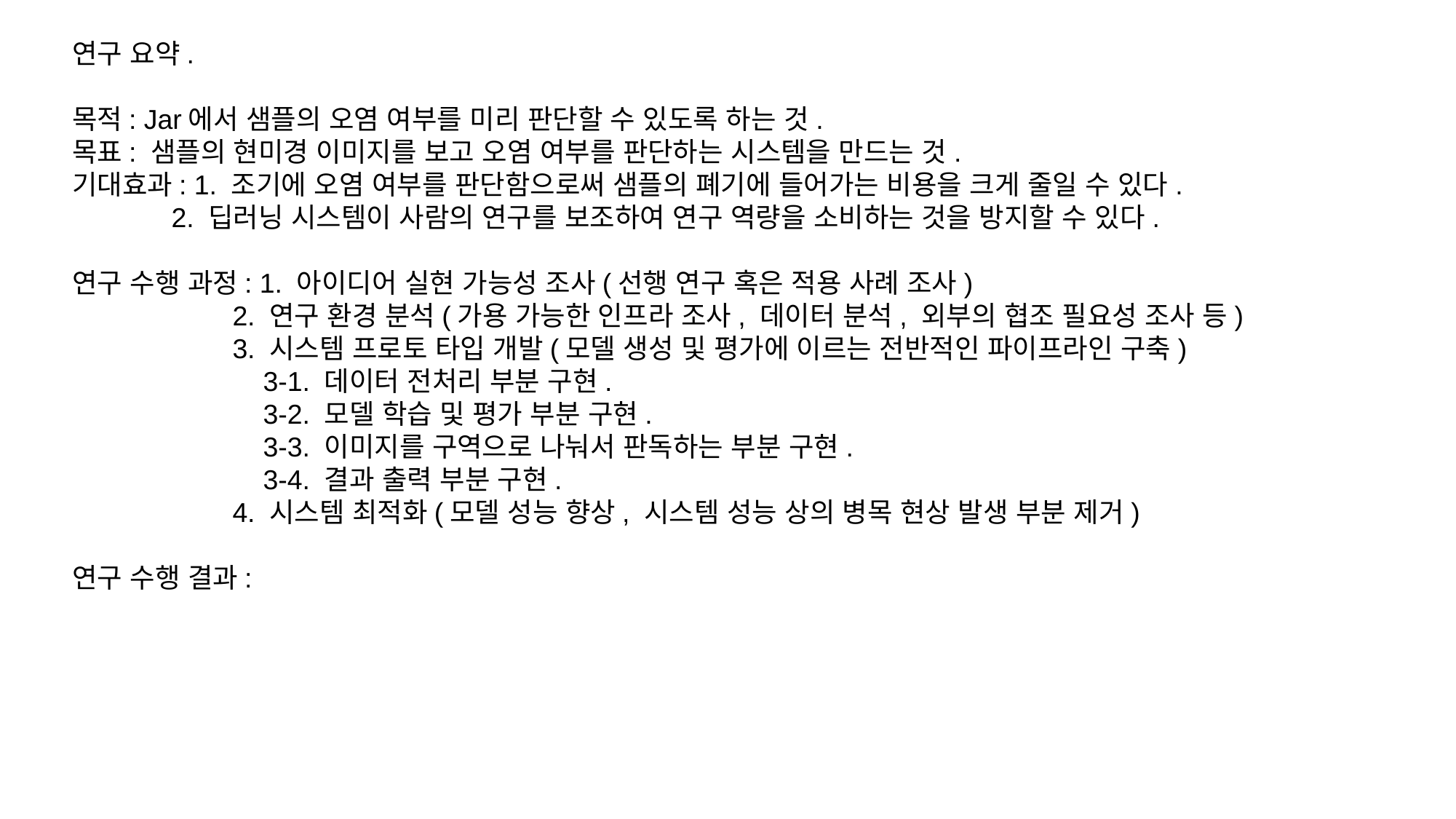

연구 요약.

목적: Jar에서 샘플의 오염 여부를 미리 판단할 수 있도록 하는 것.
목표: 샘플의 현미경 이미지를 보고 오염 여부를 판단하는 시스템을 만드는 것.
기대효과: 1. 조기에 오염 여부를 판단함으로써 샘플의 폐기에 들어가는 비용을 크게 줄일 수 있다.
             2. 딥러닝 시스템이 사람의 연구를 보조하여 연구 역량을 소비하는 것을 방지할 수 있다.

연구 수행 과정: 1. 아이디어 실현 가능성 조사(선행 연구 혹은 적용 사례 조사)
                     2. 연구 환경 분석(가용 가능한 인프라 조사, 데이터 분석, 외부의 협조 필요성 조사 등)
                     3. 시스템 프로토 타입 개발(모델 생성 및 평가에 이르는 전반적인 파이프라인 구축)
                         3-1. 데이터 전처리 부분 구현.
                         3-2. 모델 학습 및 평가 부분 구현.
                         3-3. 이미지를 구역으로 나눠서 판독하는 부분 구현.
                         3-4. 결과 출력 부분 구현.
                     4. 시스템 최적화(모델 성능 향상, 시스템 성능 상의 병목 현상 발생 부분 제거)

연구 수행 결과: